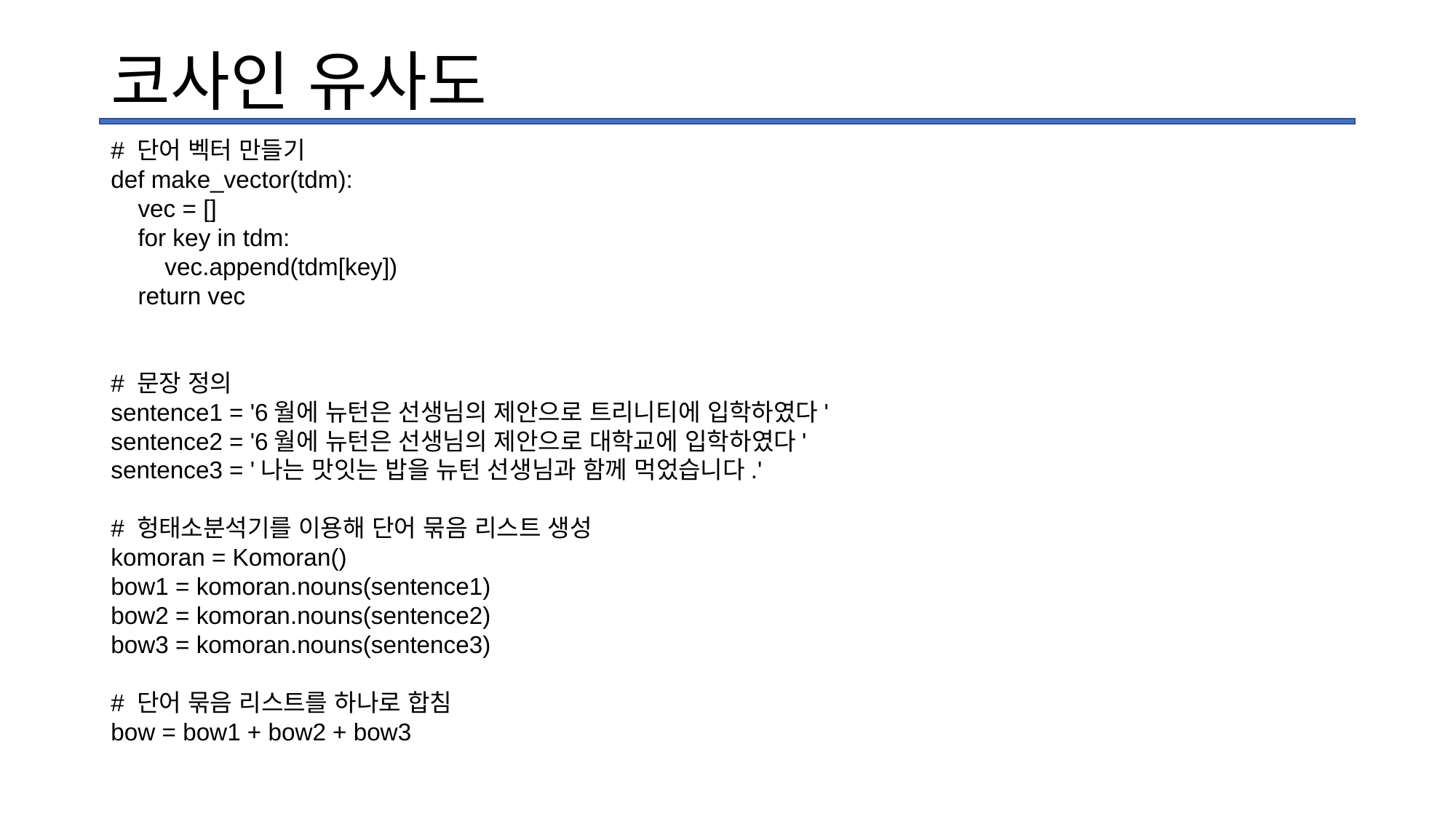

# 코사인 유사도
# 단어 벡터 만들기
def make_vector(tdm):
    vec = []
    for key in tdm:
        vec.append(tdm[key])
    return vec

# 문장 정의
sentence1 = '6월에 뉴턴은 선생님의 제안으로 트리니티에 입학하였다'
sentence2 = '6월에 뉴턴은 선생님의 제안으로 대학교에 입학하였다'
sentence3 = '나는 맛잇는 밥을 뉴턴 선생님과 함께 먹었습니다.'

# 헝태소분석기를 이용해 단어 묶음 리스트 생성
komoran = Komoran()
bow1 = komoran.nouns(sentence1)
bow2 = komoran.nouns(sentence2)
bow3 = komoran.nouns(sentence3)

# 단어 묶음 리스트를 하나로 합침
bow = bow1 + bow2 + bow3